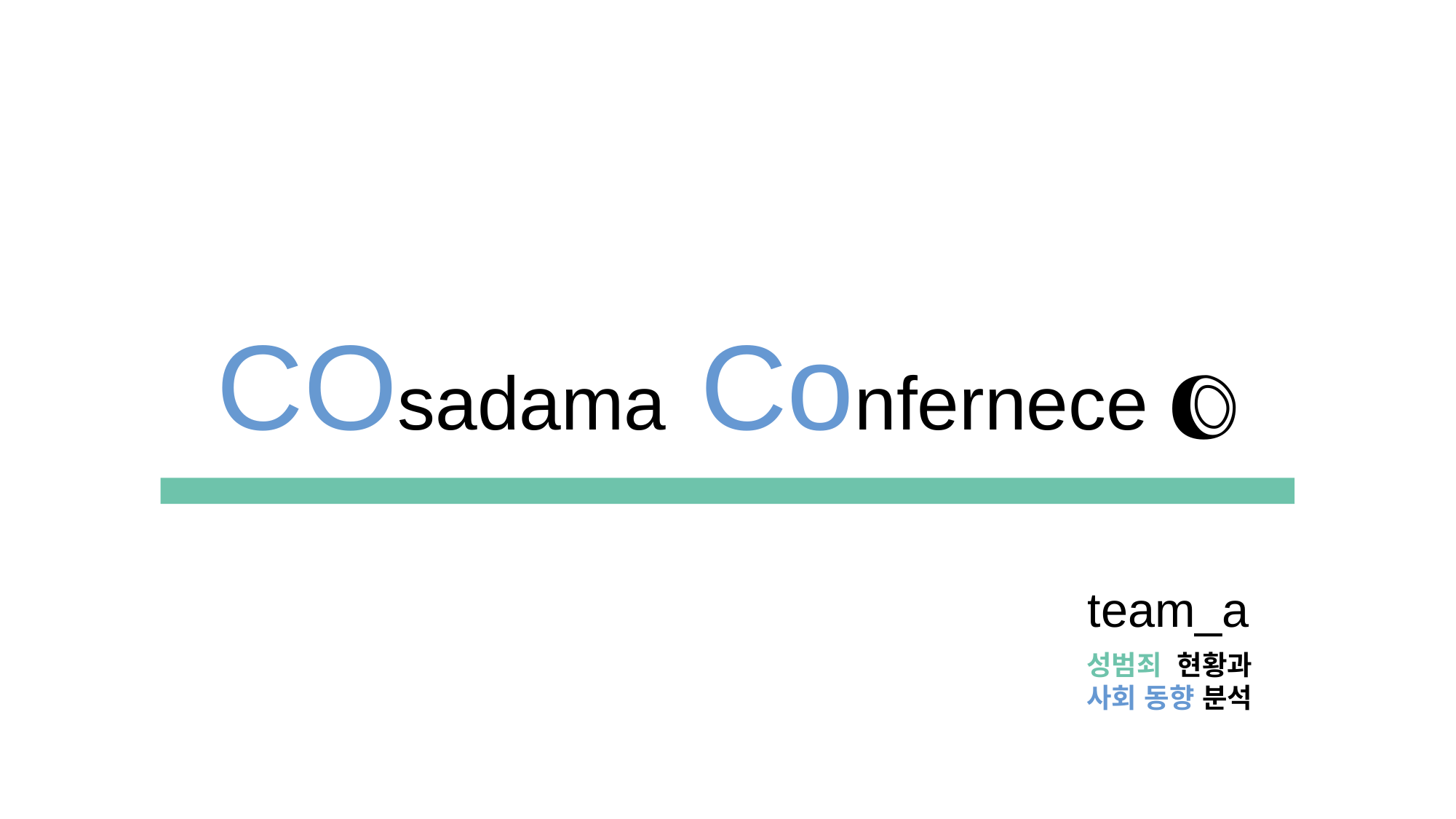

# COsadama Confernece 🥥

team_a
성범죄  현황과
사회 동향 분석